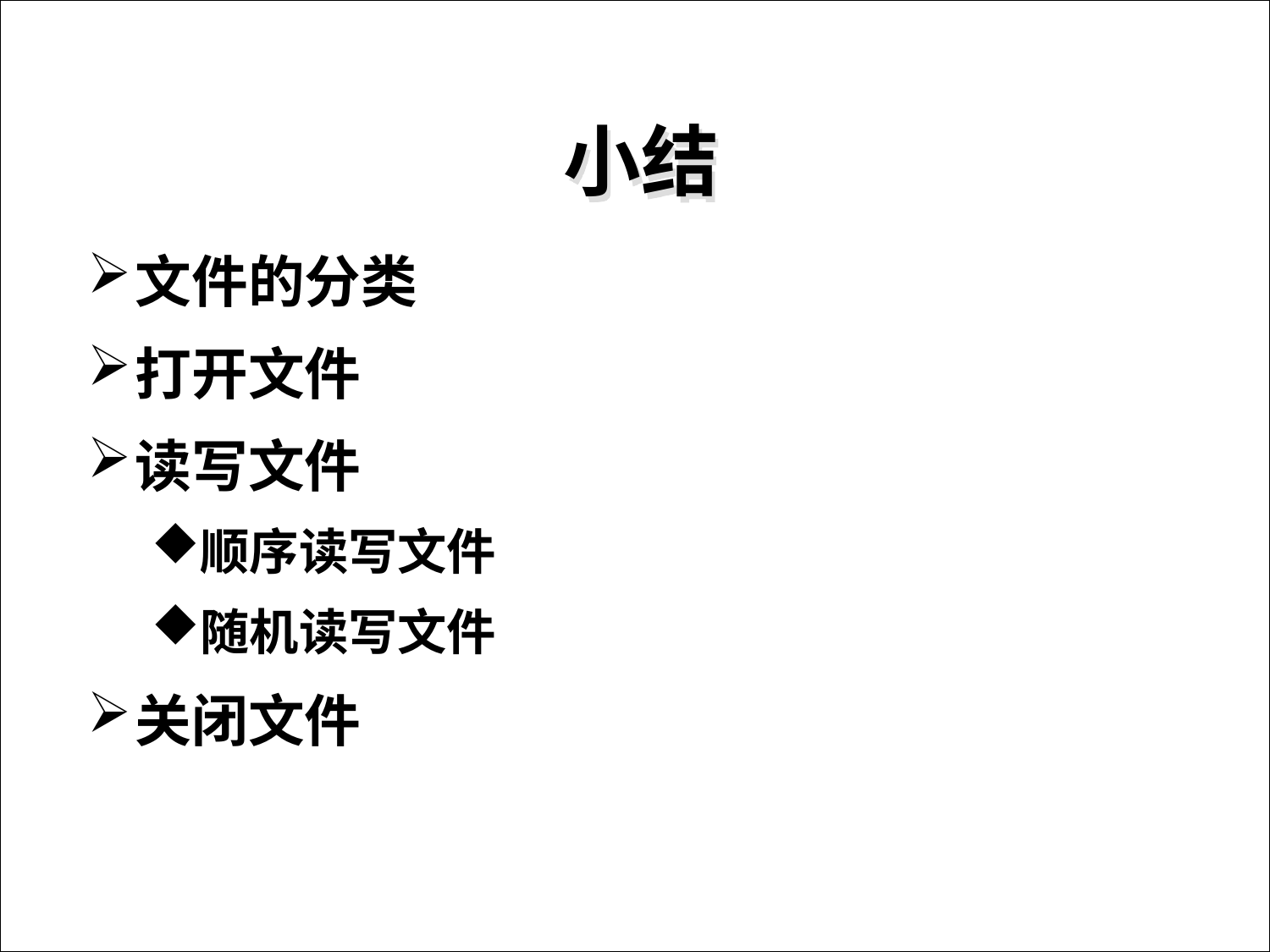

# 小结
文件的分类
打开文件
读写文件
顺序读写文件
随机读写文件
关闭文件